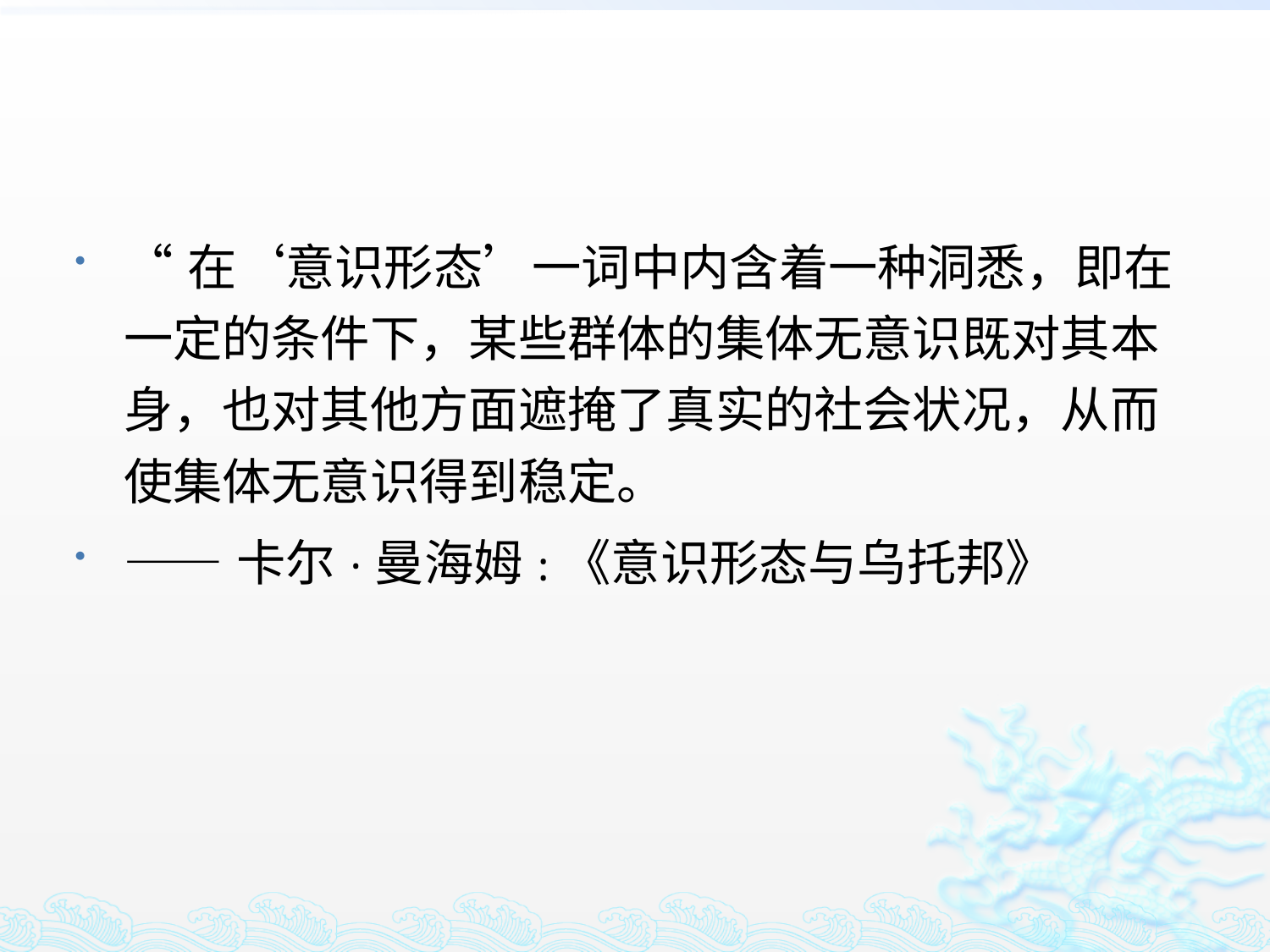

#
“在‘意识形态’一词中内含着一种洞悉，即在一定的条件下，某些群体的集体无意识既对其本身，也对其他方面遮掩了真实的社会状况，从而使集体无意识得到稳定。
——卡尔·曼海姆:《意识形态与乌托邦》